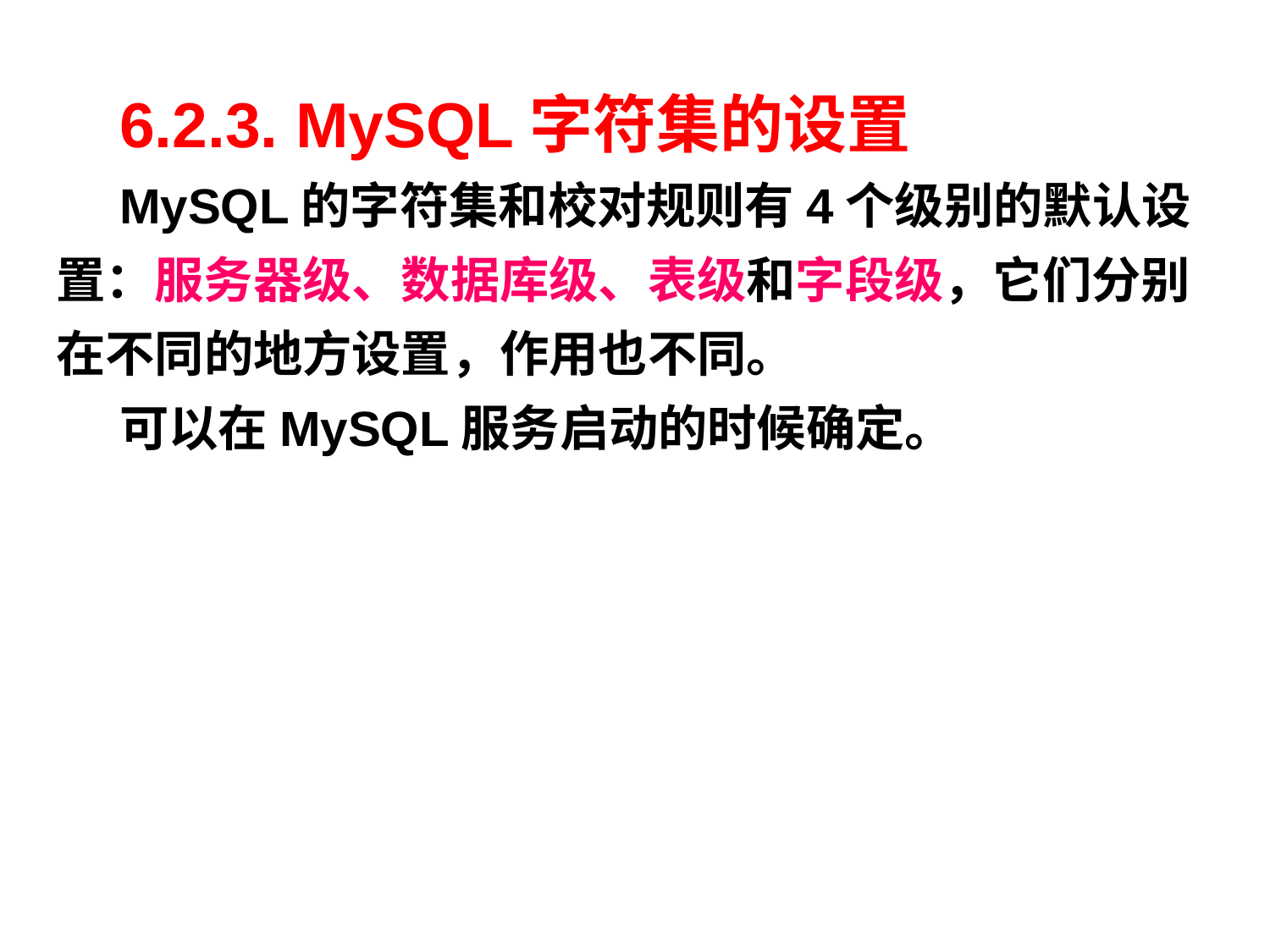

6.2.3. MySQL字符集的设置
MySQL的字符集和校对规则有4个级别的默认设置：服务器级、数据库级、表级和字段级，它们分别在不同的地方设置，作用也不同。
可以在MySQL服务启动的时候确定。